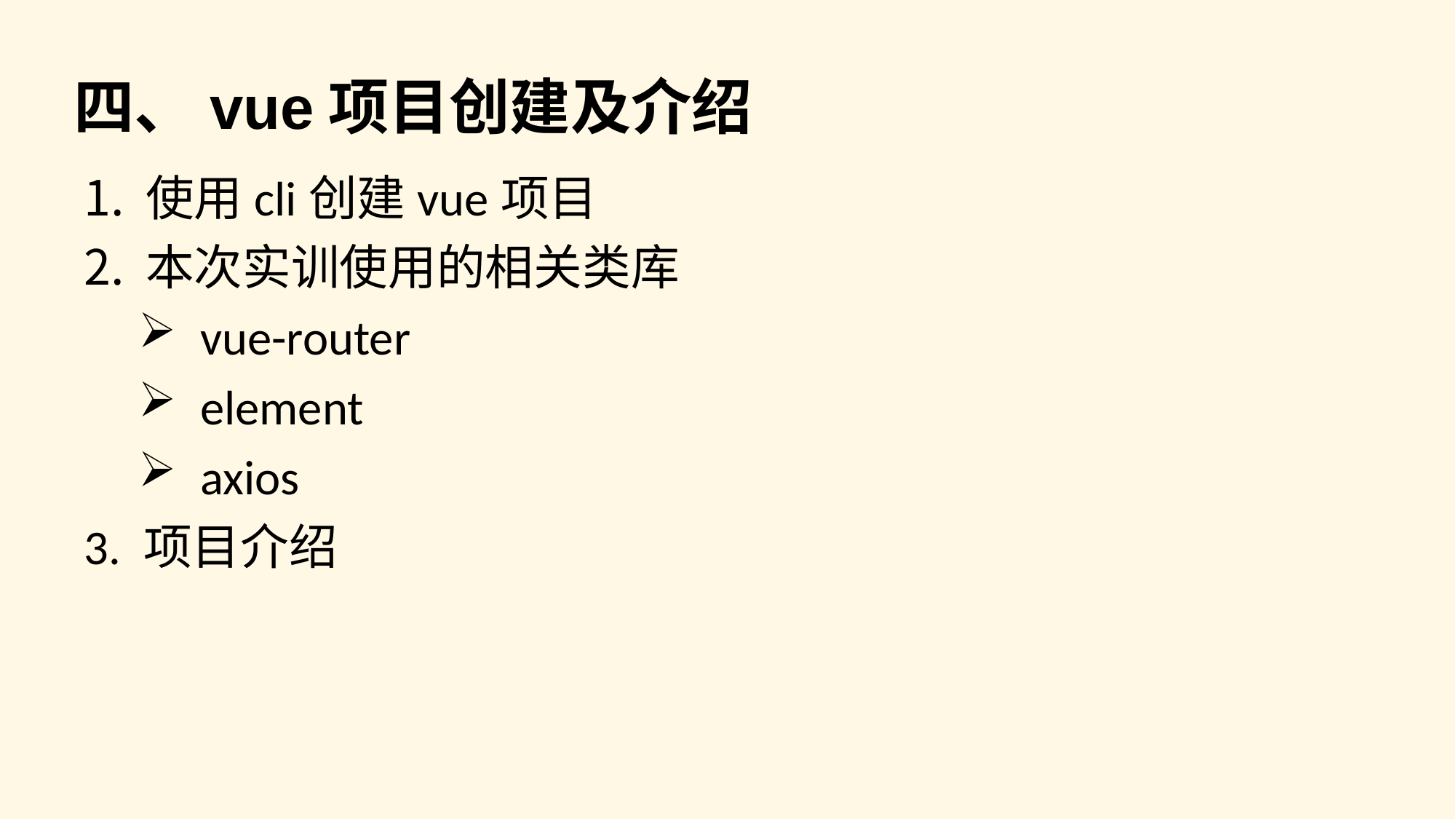

四、vue项目创建及介绍
使用cli创建vue项目
本次实训使用的相关类库
vue-router
element
axios
3. 项目介绍